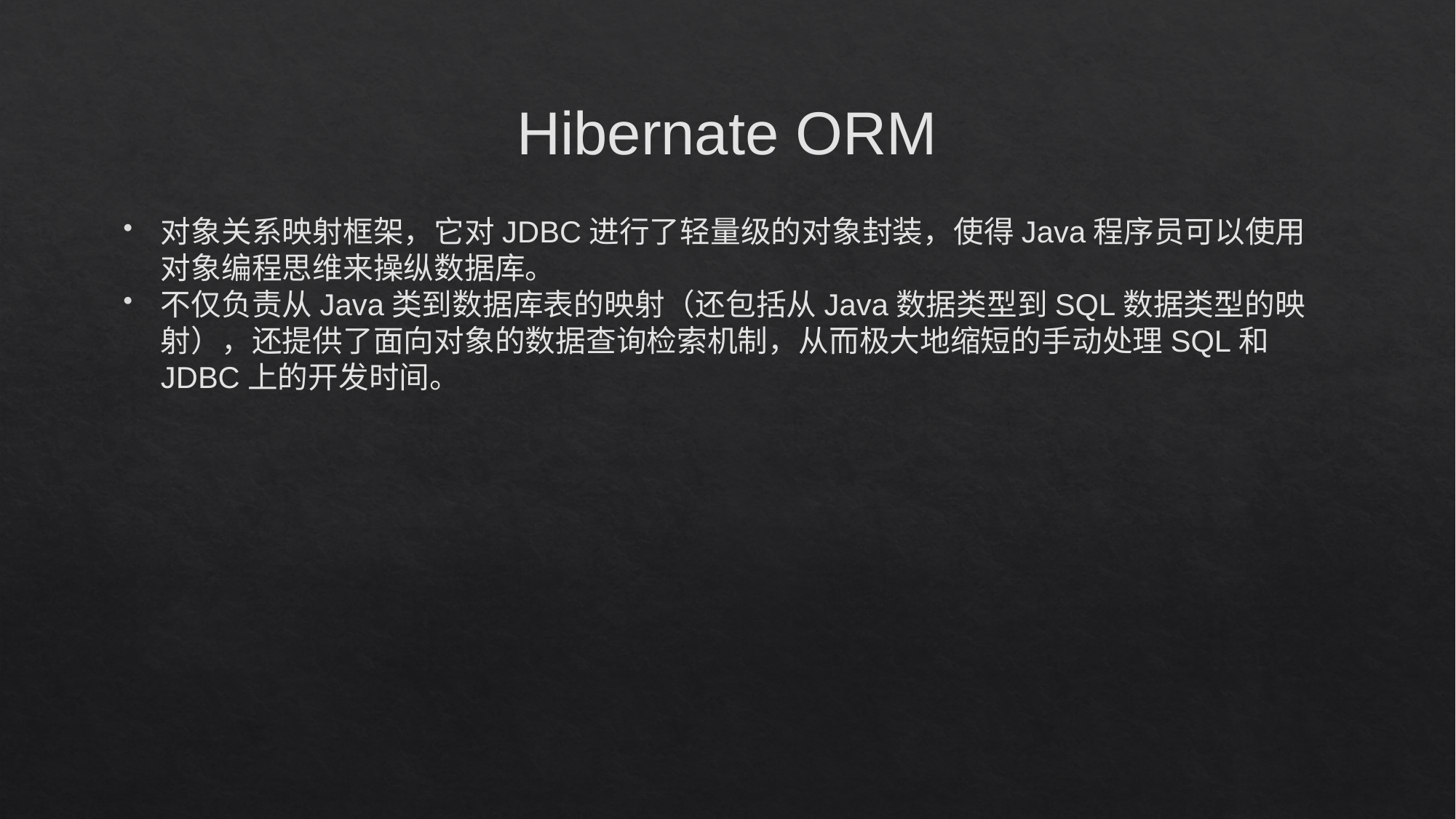

Hibernate ORM
对象关系映射框架，它对JDBC进行了轻量级的对象封装，使得Java程序员可以使用对象编程思维来操纵数据库。
不仅负责从Java类到数据库表的映射（还包括从Java数据类型到SQL数据类型的映射），还提供了面向对象的数据查询检索机制，从而极大地缩短的手动处理SQL和JDBC上的开发时间。